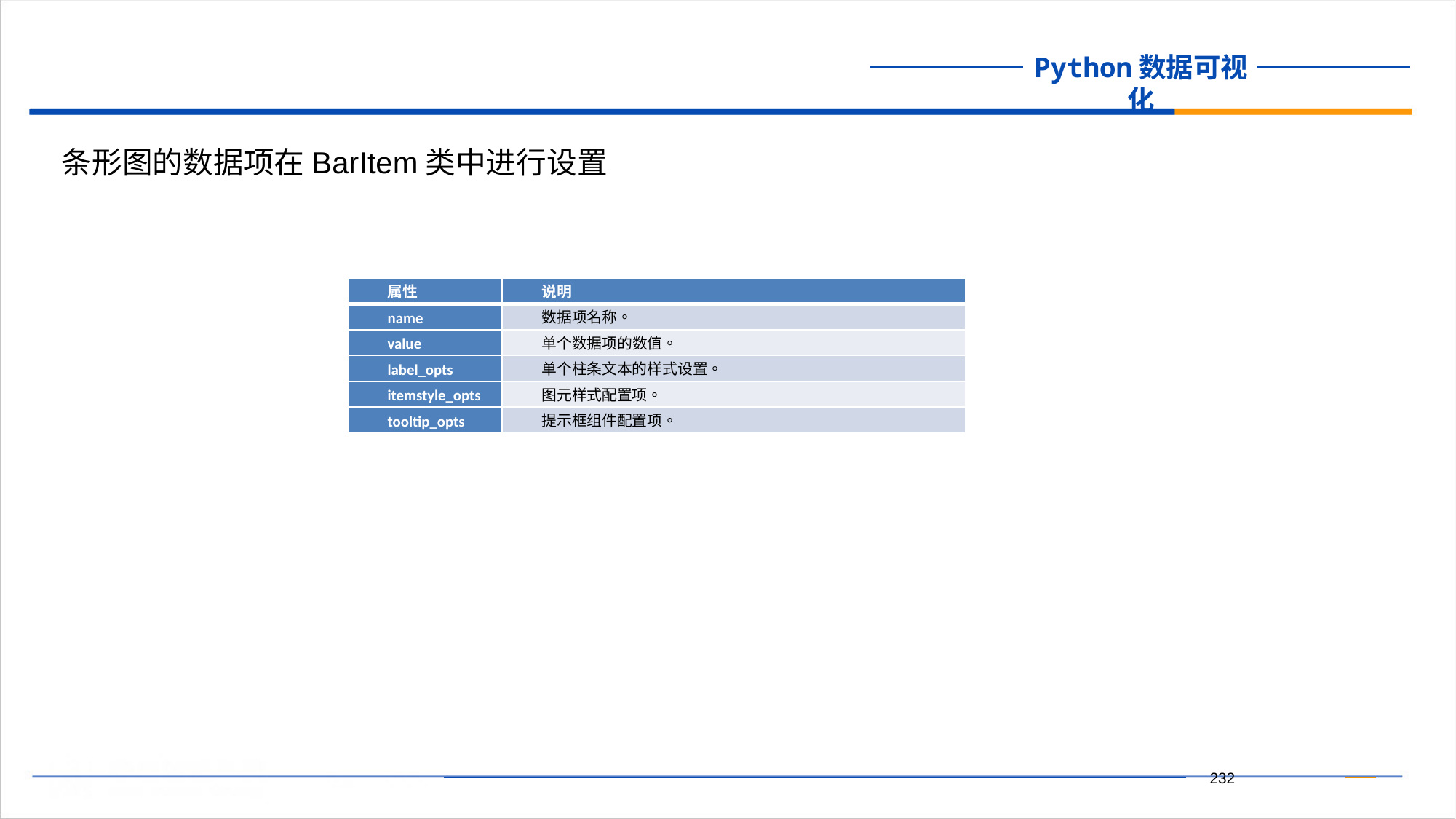

条形图的数据项在BarItem类中进行设置
| 属性 | 说明 |
| --- | --- |
| name | 数据项名称。 |
| value | 单个数据项的数值。 |
| label\_opts | 单个柱条文本的样式设置。 |
| itemstyle\_opts | 图元样式配置项。 |
| tooltip\_opts | 提示框组件配置项。 |